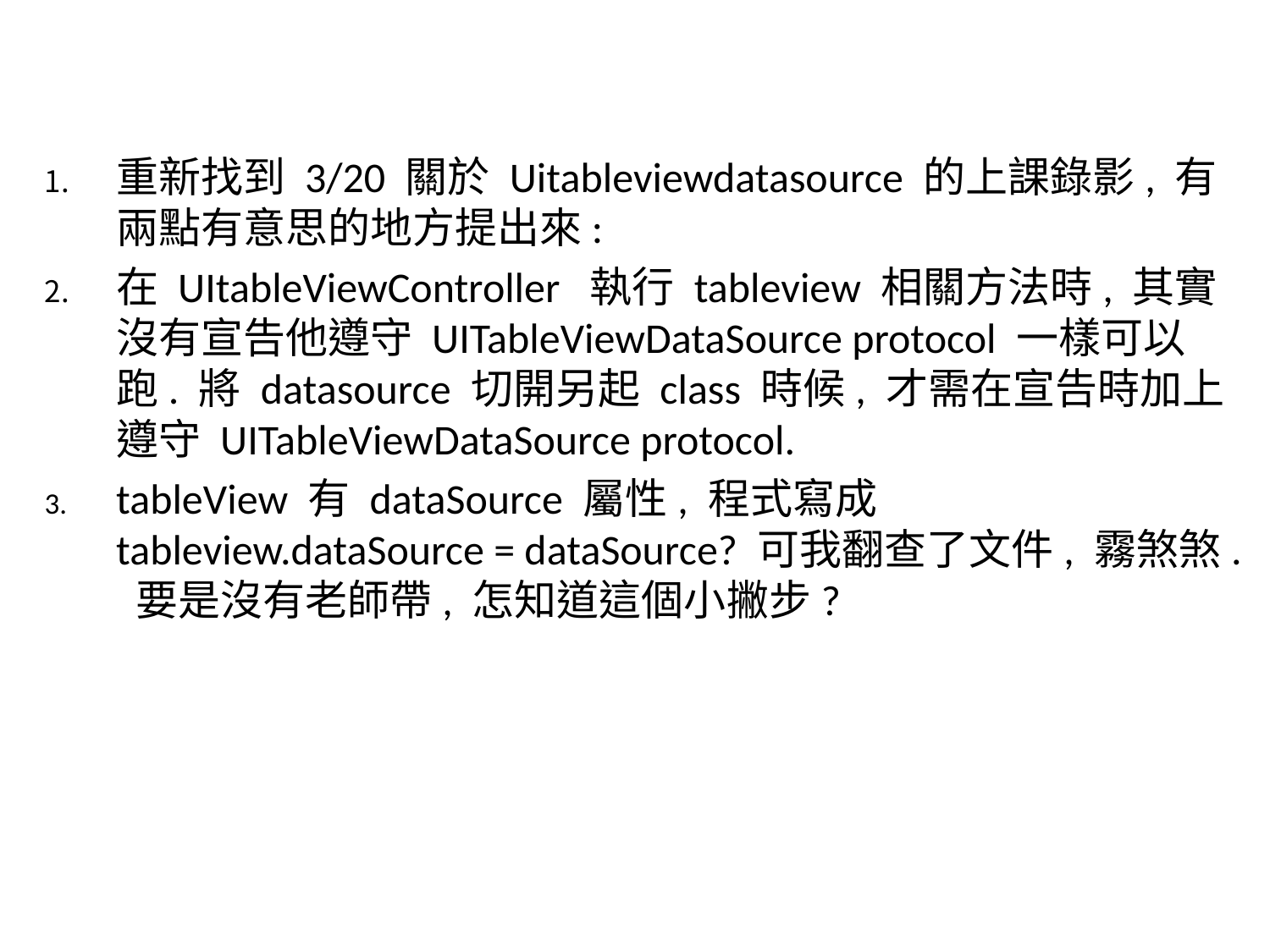

#
重新找到 3/20 關於 Uitableviewdatasource 的上課錄影, 有兩點有意思的地方提出來:
在 UItableViewController  執行 tableview 相關方法時, 其實沒有宣告他遵守 UITableViewDataSource protocol 一樣可以跑. 將 datasource 切開另起 class 時候, 才需在宣告時加上遵守 UITableViewDataSource protocol.
tableView 有 dataSource 屬性, 程式寫成  tableview.dataSource = dataSource? 可我翻查了文件, 霧煞煞. 要是沒有老師帶, 怎知道這個小撇步?